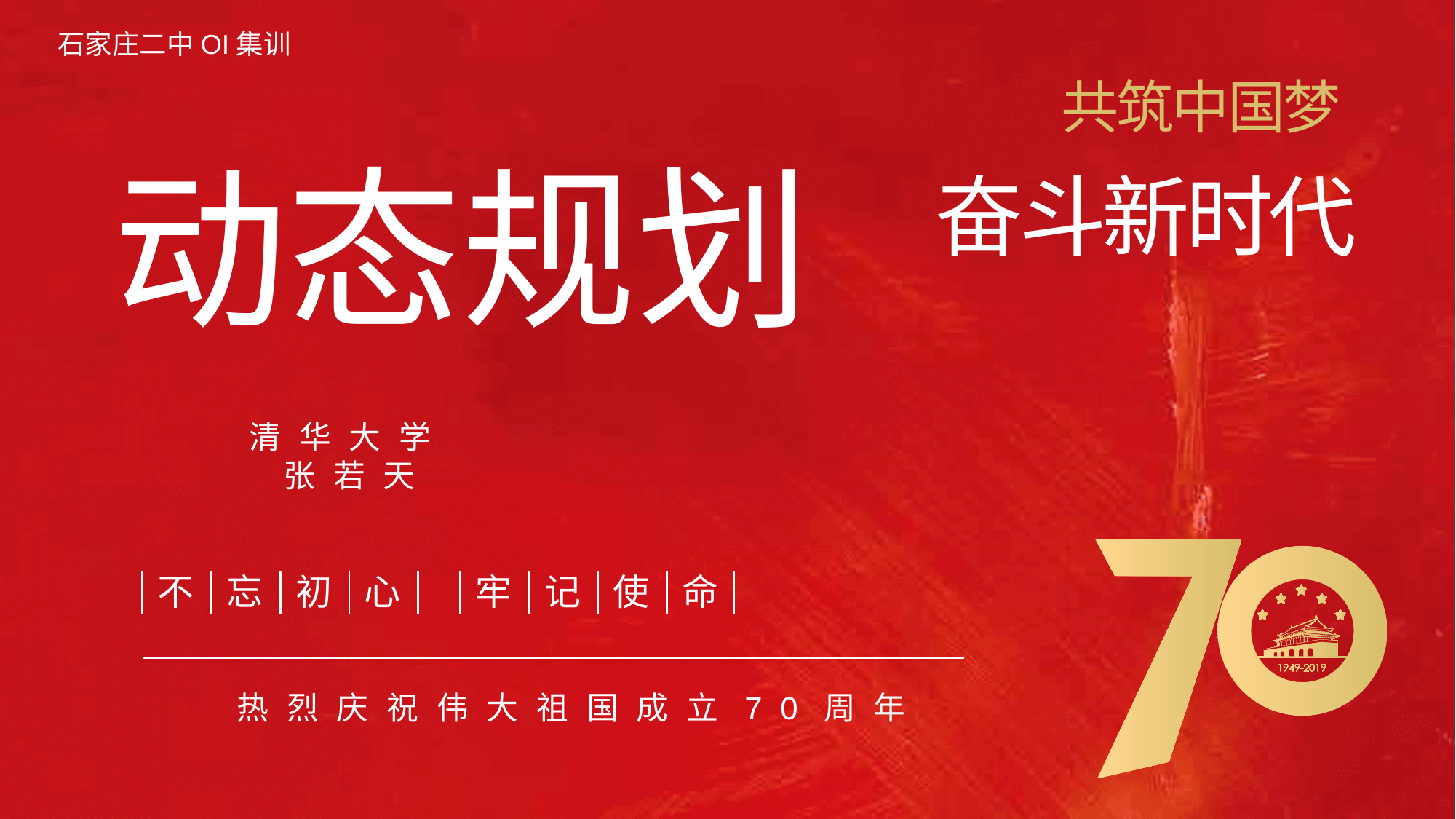

石家庄二中OI集训
共筑中国梦
动态规划
奋斗新时代
清华大学张若天

不
忘
初
心
牢
记
使
命
热烈庆祝伟大祖国成立70周年